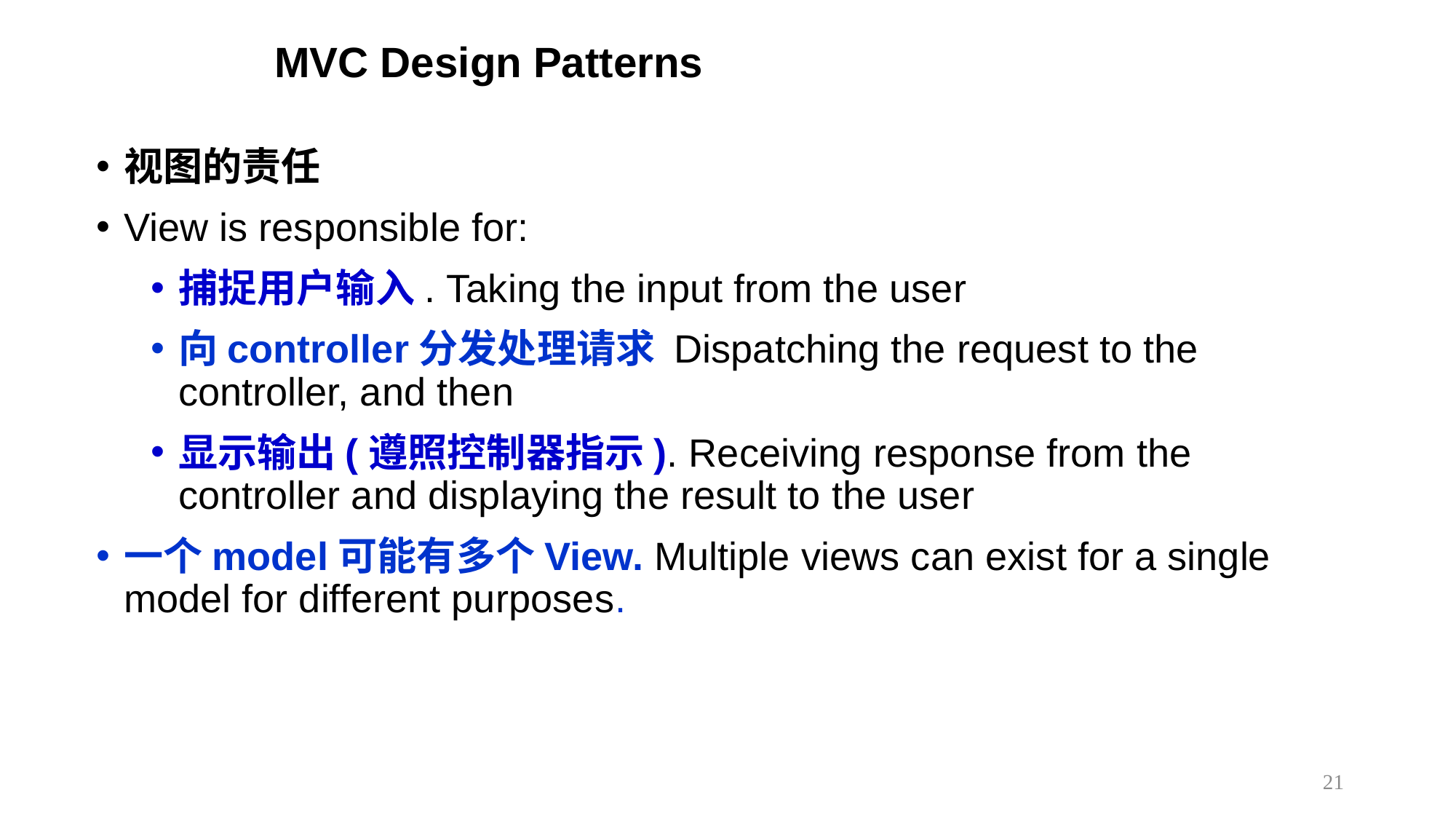

# MVC Design Patterns
视图的责任
View is responsible for:
捕捉用户输入. Taking the input from the user
向controller分发处理请求 Dispatching the request to the controller, and then
显示输出(遵照控制器指示). Receiving response from the controller and displaying the result to the user
一个model可能有多个View. Multiple views can exist for a single model for different purposes.
21